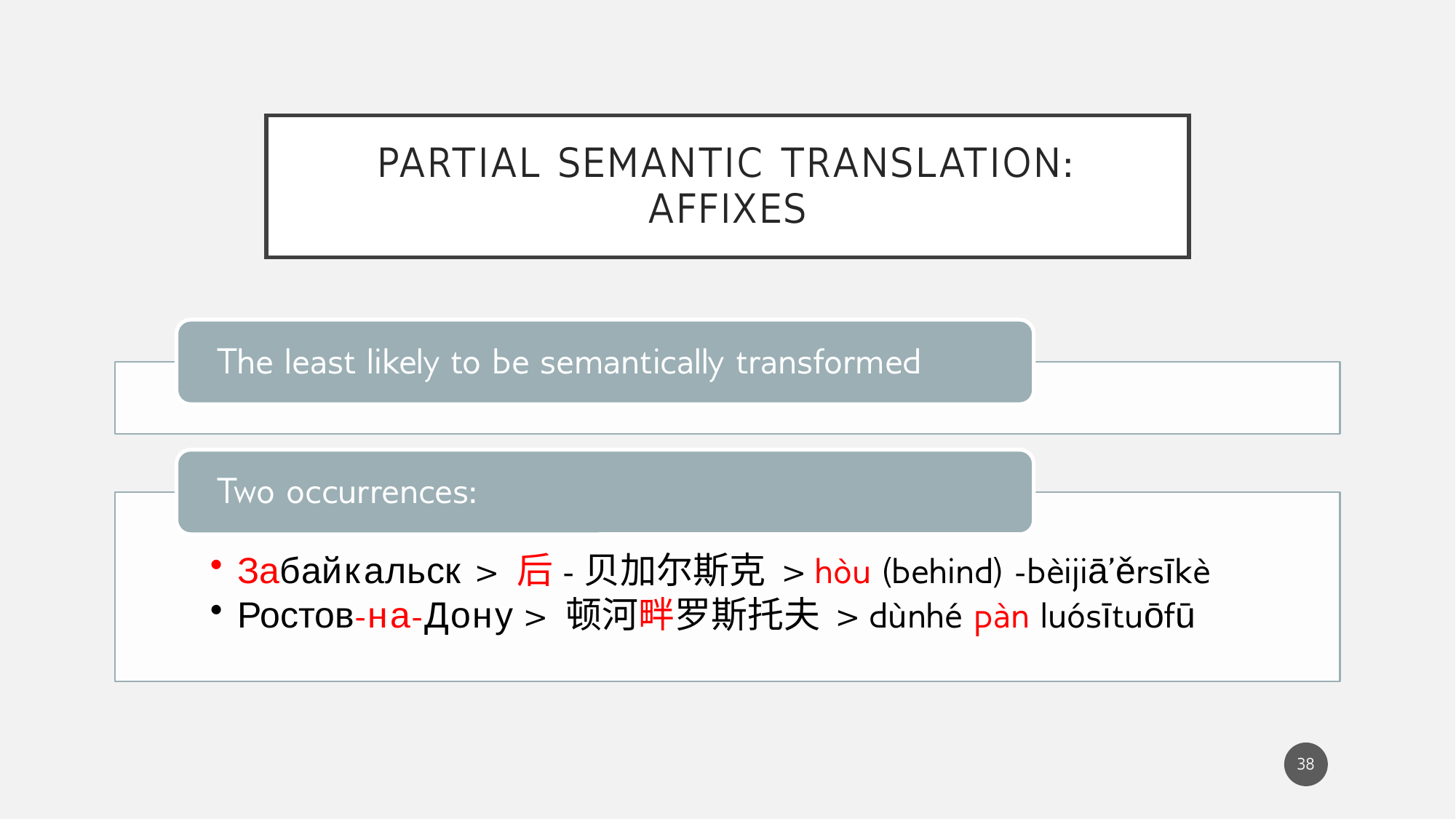

# Partial Semantic Translation: Affixes
The least likely to be semantically transformed
Забайкальск > 后-贝加尔斯克 > hòu (behind) -bèijiā’ěrsīkè
Ростов-на-Дону > 顿河畔罗斯托夫 > dùnhé pàn luósītuōfū
Two occurrences:
38